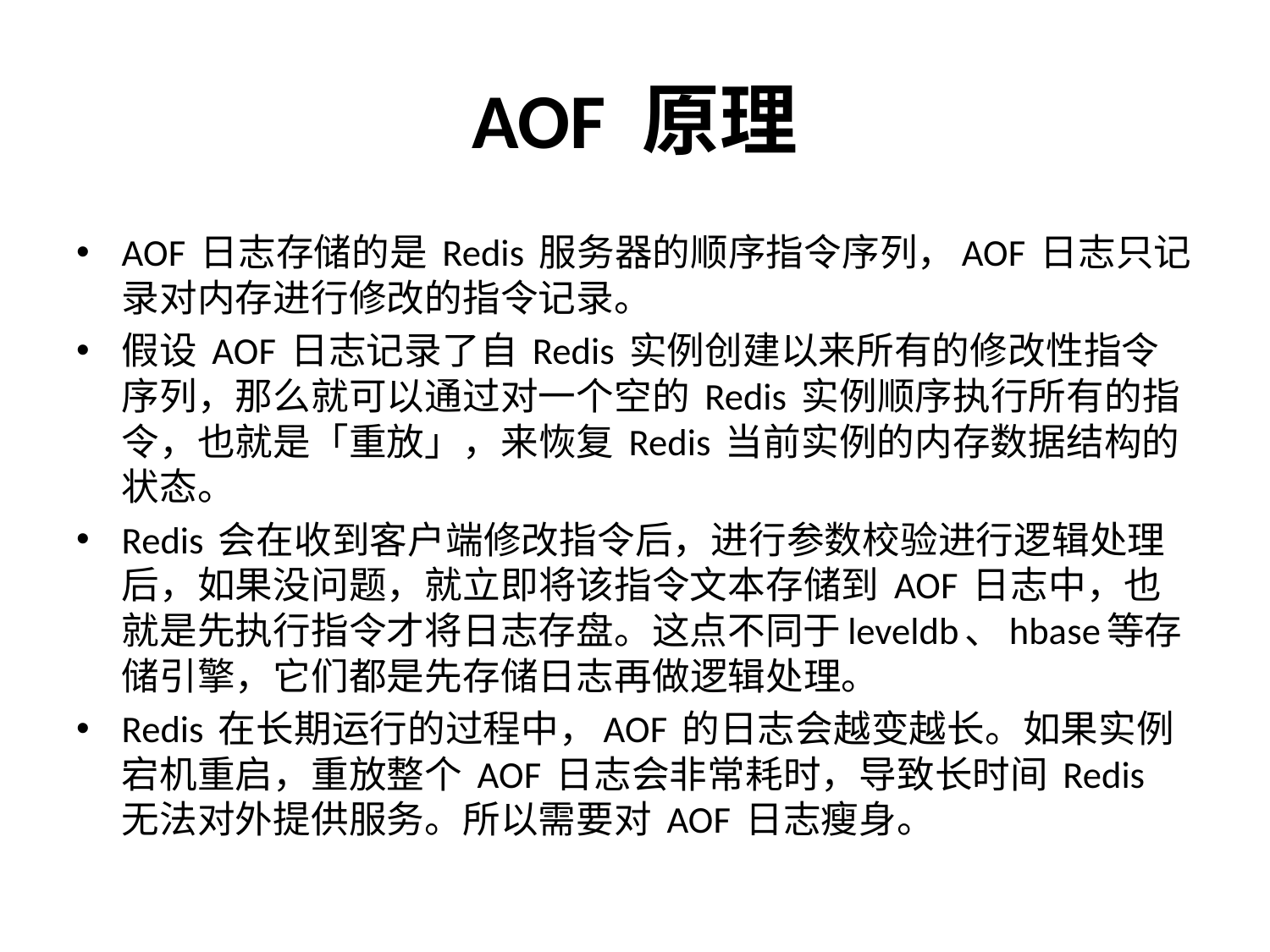

# AOF 原理
AOF 日志存储的是 Redis 服务器的顺序指令序列，AOF 日志只记录对内存进行修改的指令记录。
假设 AOF 日志记录了自 Redis 实例创建以来所有的修改性指令序列，那么就可以通过对一个空的 Redis 实例顺序执行所有的指令，也就是「重放」，来恢复 Redis 当前实例的内存数据结构的状态。
Redis 会在收到客户端修改指令后，进行参数校验进行逻辑处理后，如果没问题，就立即将该指令文本存储到 AOF 日志中，也就是先执行指令才将日志存盘。这点不同于leveldb、hbase等存储引擎，它们都是先存储日志再做逻辑处理。
Redis 在长期运行的过程中，AOF 的日志会越变越长。如果实例宕机重启，重放整个 AOF 日志会非常耗时，导致长时间 Redis 无法对外提供服务。所以需要对 AOF 日志瘦身。